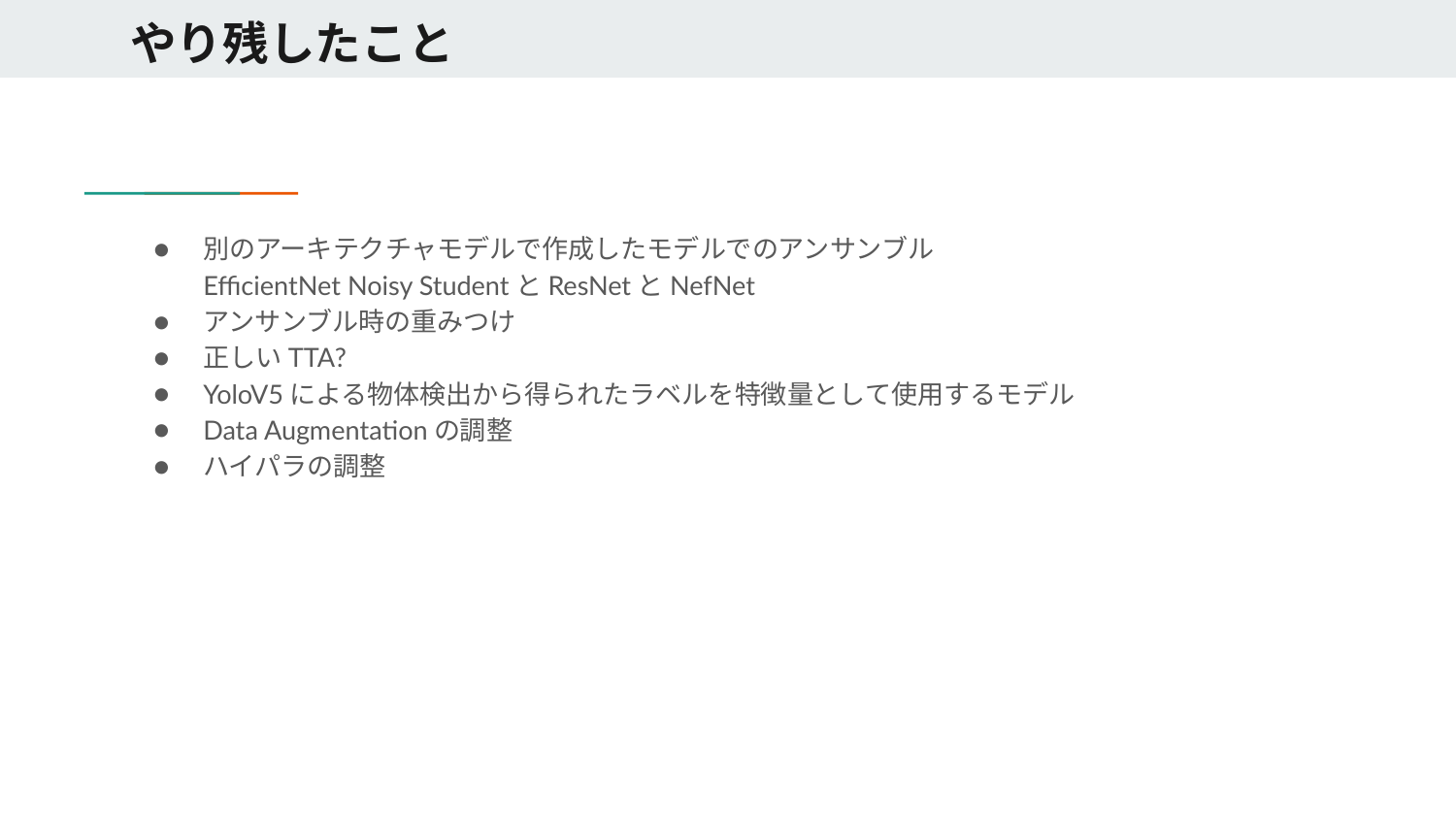

# やり残したこと
別のアーキテクチャモデルで作成したモデルでのアンサンブル
EfficientNet Noisy StudentとResNetとNefNet
アンサンブル時の重みつけ
正しいTTA?
YoloV5による物体検出から得られたラベルを特徴量として使用するモデル
Data Augmentationの調整
ハイパラの調整